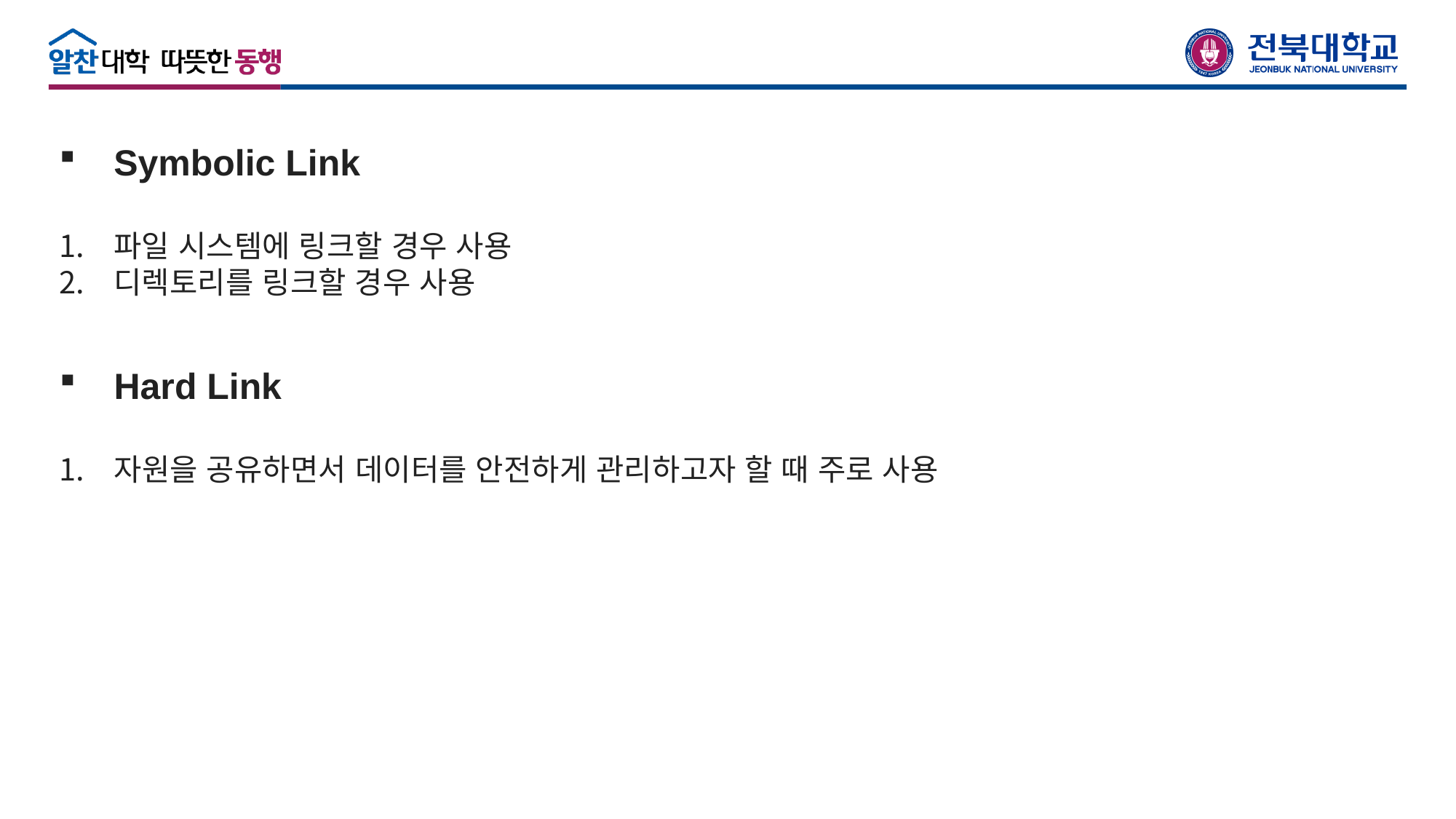

Symbolic Link

파일 시스템에 링크할 경우 사용
디렉토리를 링크할 경우 사용
Hard Link

자원을 공유하면서 데이터를 안전하게 관리하고자 할 때 주로 사용